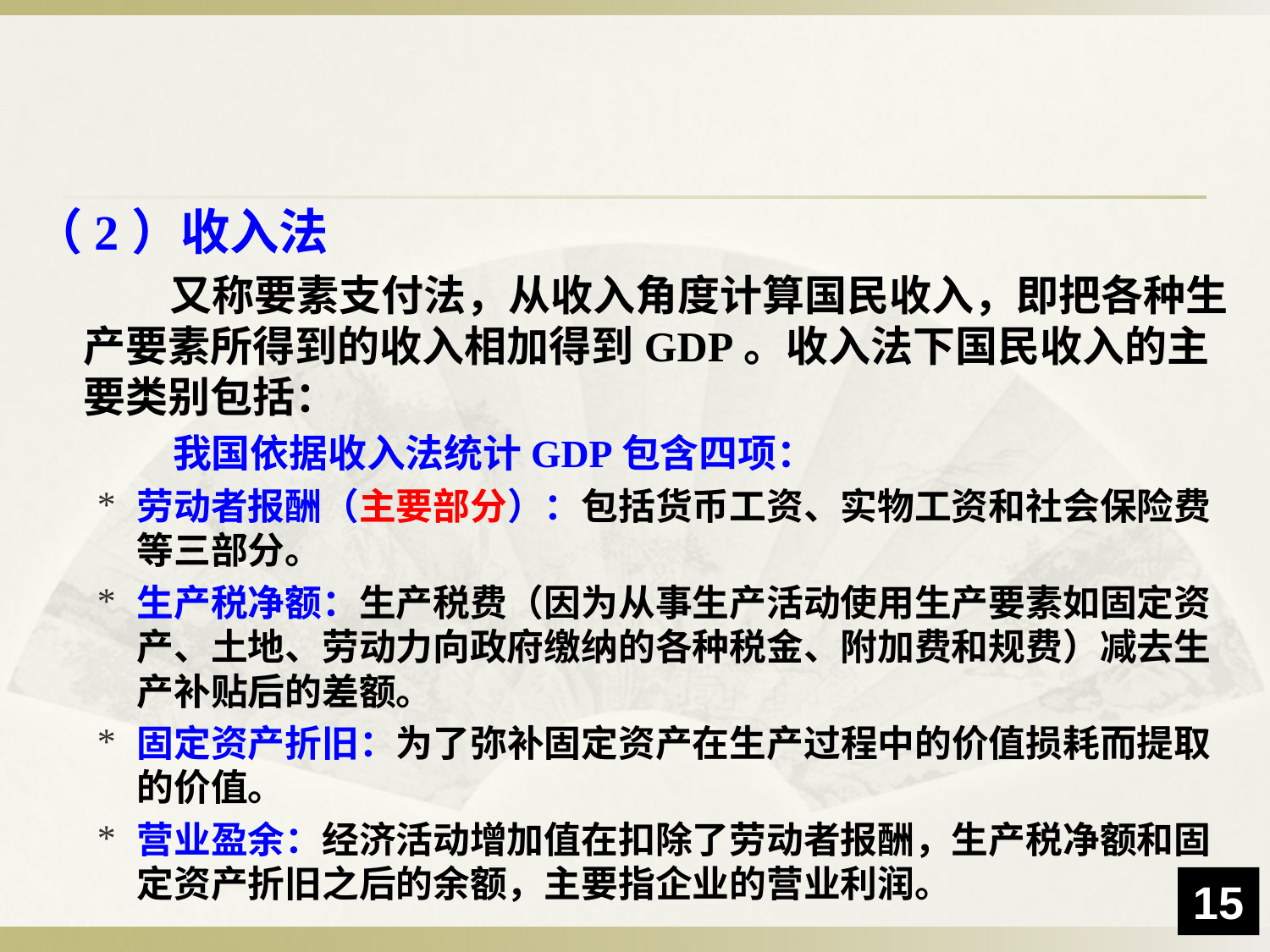

（2）收入法
        又称要素支付法，从收入角度计算国民收入，即把各种生产要素所得到的收入相加得到GDP。收入法下国民收入的主要类别包括：
         我国依据收入法统计GDP包含四项：
劳动者报酬（主要部分）：包括货币工资、实物工资和社会保险费等三部分。
生产税净额：生产税费（因为从事生产活动使用生产要素如固定资产、土地、劳动力向政府缴纳的各种税金、附加费和规费）减去生产补贴后的差额。
固定资产折旧：为了弥补固定资产在生产过程中的价值损耗而提取的价值。
营业盈余：经济活动增加值在扣除了劳动者报酬，生产税净额和固定资产折旧之后的余额，主要指企业的营业利润。
15